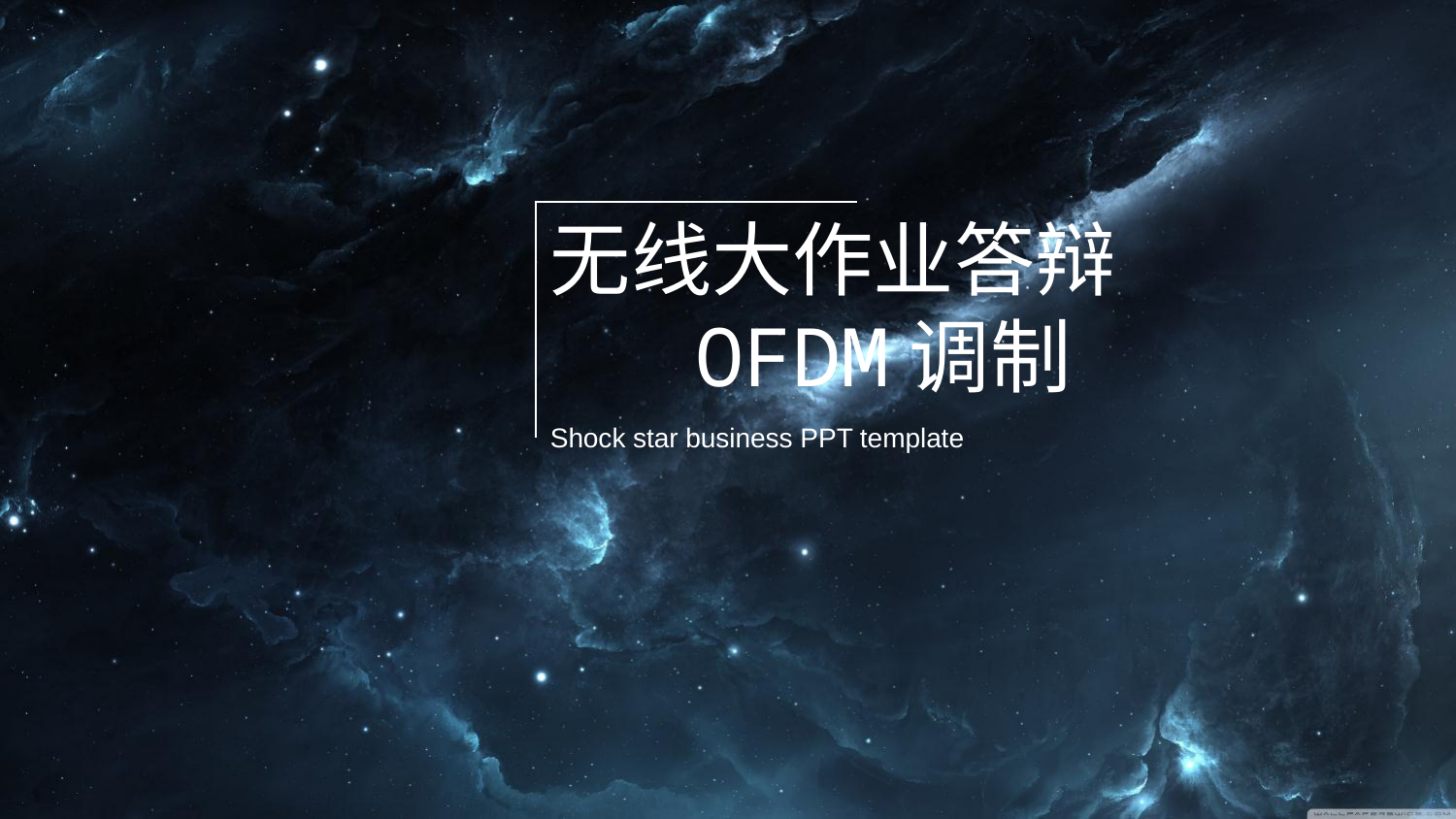

无线大作业答辩
	OFDM调制
Shock star business PPT template